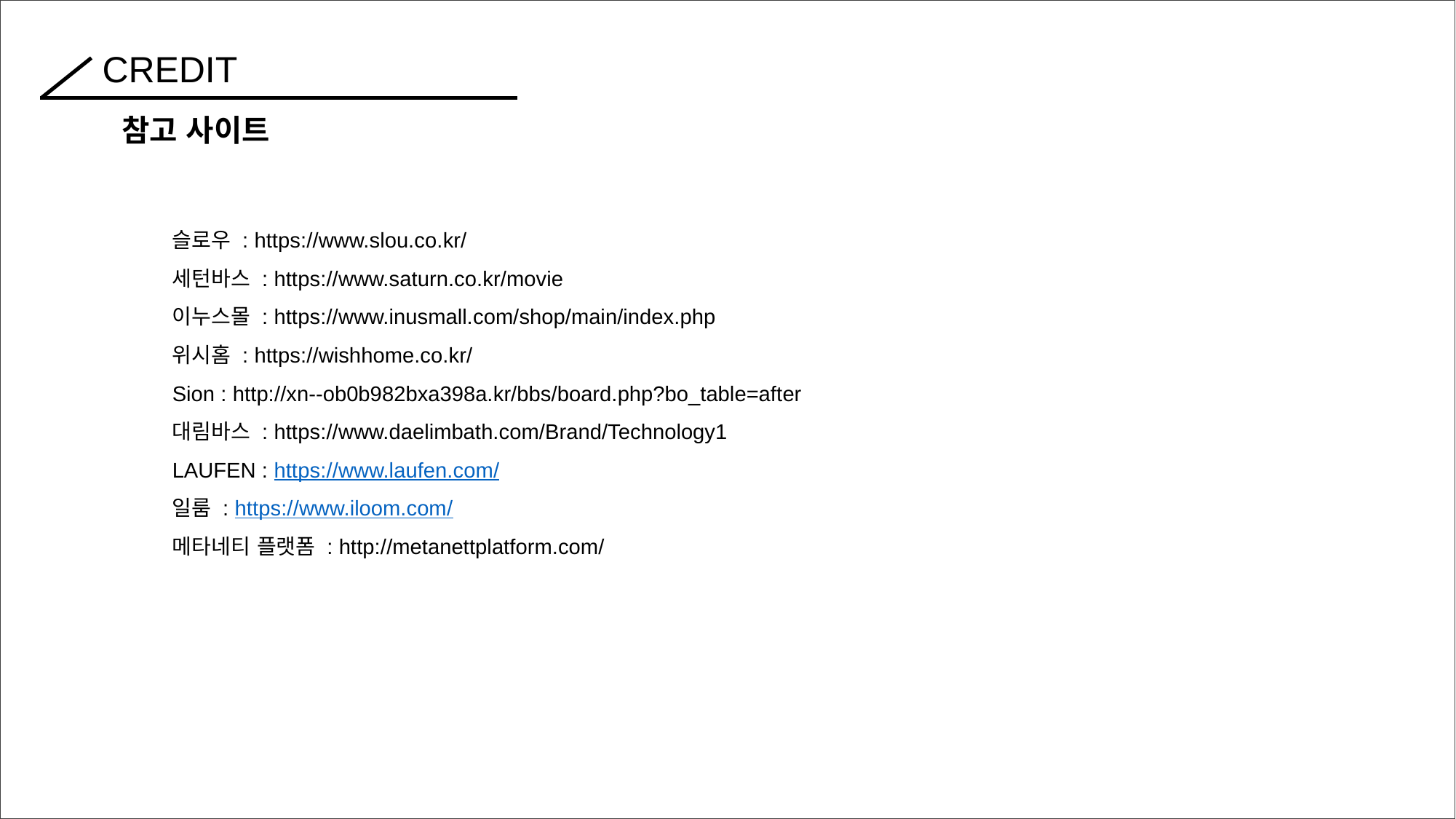

T
CREDIT
#
참고 사이트
슬로우 : https://www.slou.co.kr/
세턴바스 : https://www.saturn.co.kr/movie
이누스몰 : https://www.inusmall.com/shop/main/index.php
위시홈 : https://wishhome.co.kr/
Sion : http://xn--ob0b982bxa398a.kr/bbs/board.php?bo_table=after
대림바스 : https://www.daelimbath.com/Brand/Technology1
LAUFEN : https://www.laufen.com/
일룸 : https://www.iloom.com/
메타네티 플랫폼 : http://metanettplatform.com/